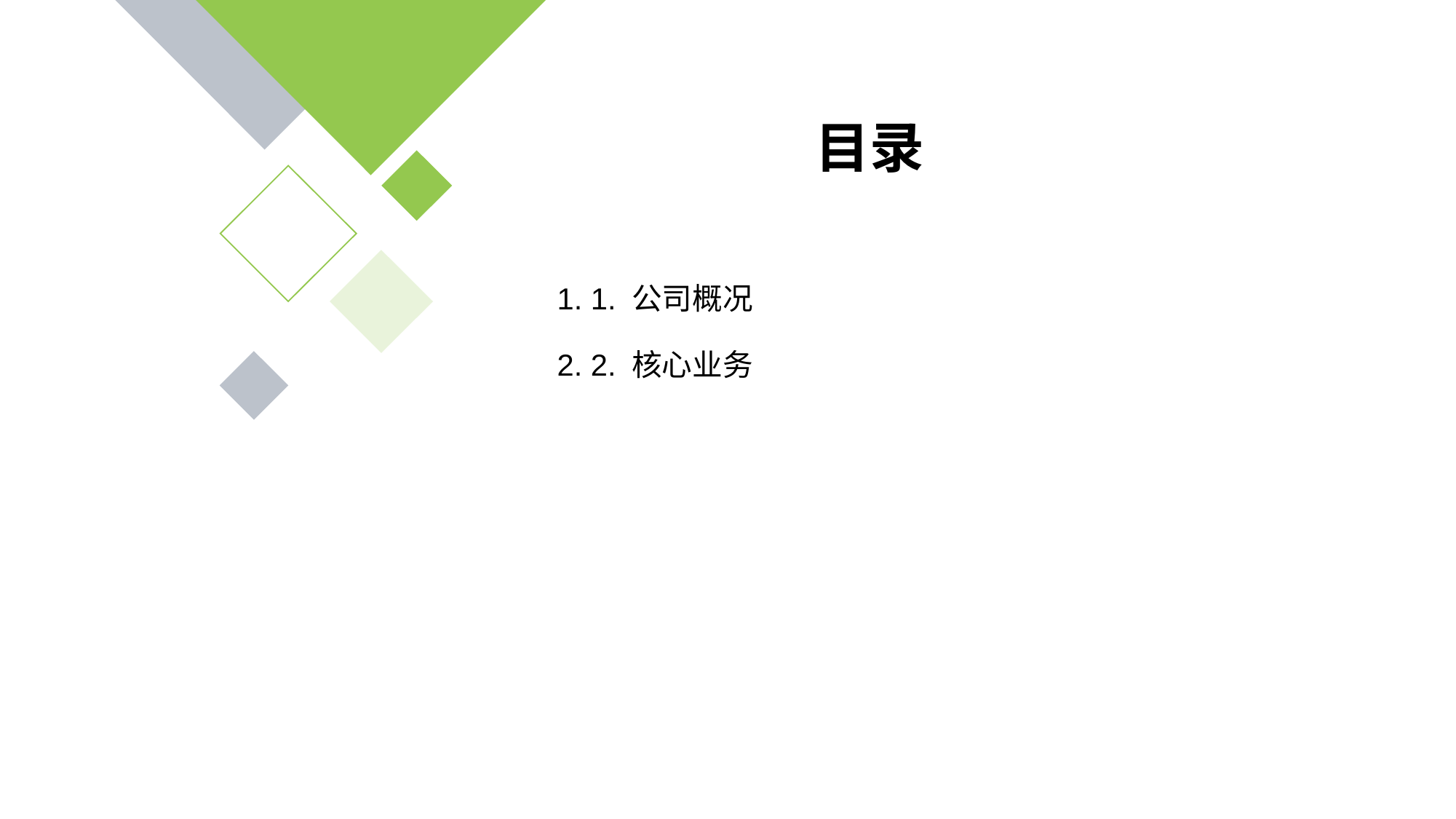

# 目录

1. 1. 公司概况
2. 2. 核心业务